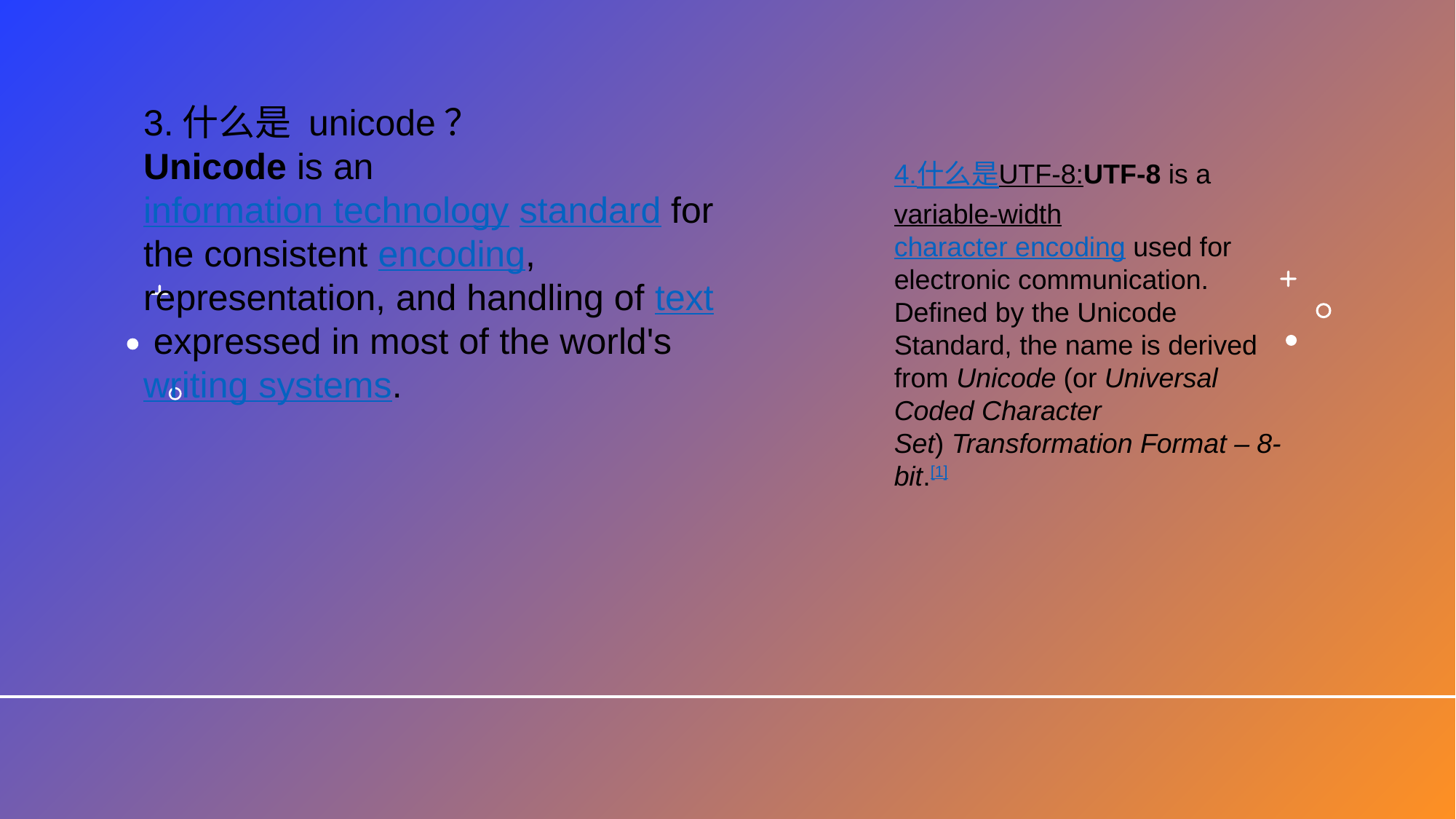

3.什么是 unicode？
Unicode is an information technology standard for the consistent encoding, representation, and handling of text expressed in most of the world's writing systems.
4.什么是UTF-8:UTF-8 is a variable-width character encoding used for electronic communication. Defined by the Unicode Standard, the name is derived from Unicode (or Universal Coded Character Set) Transformation Format – 8-bit.[1]